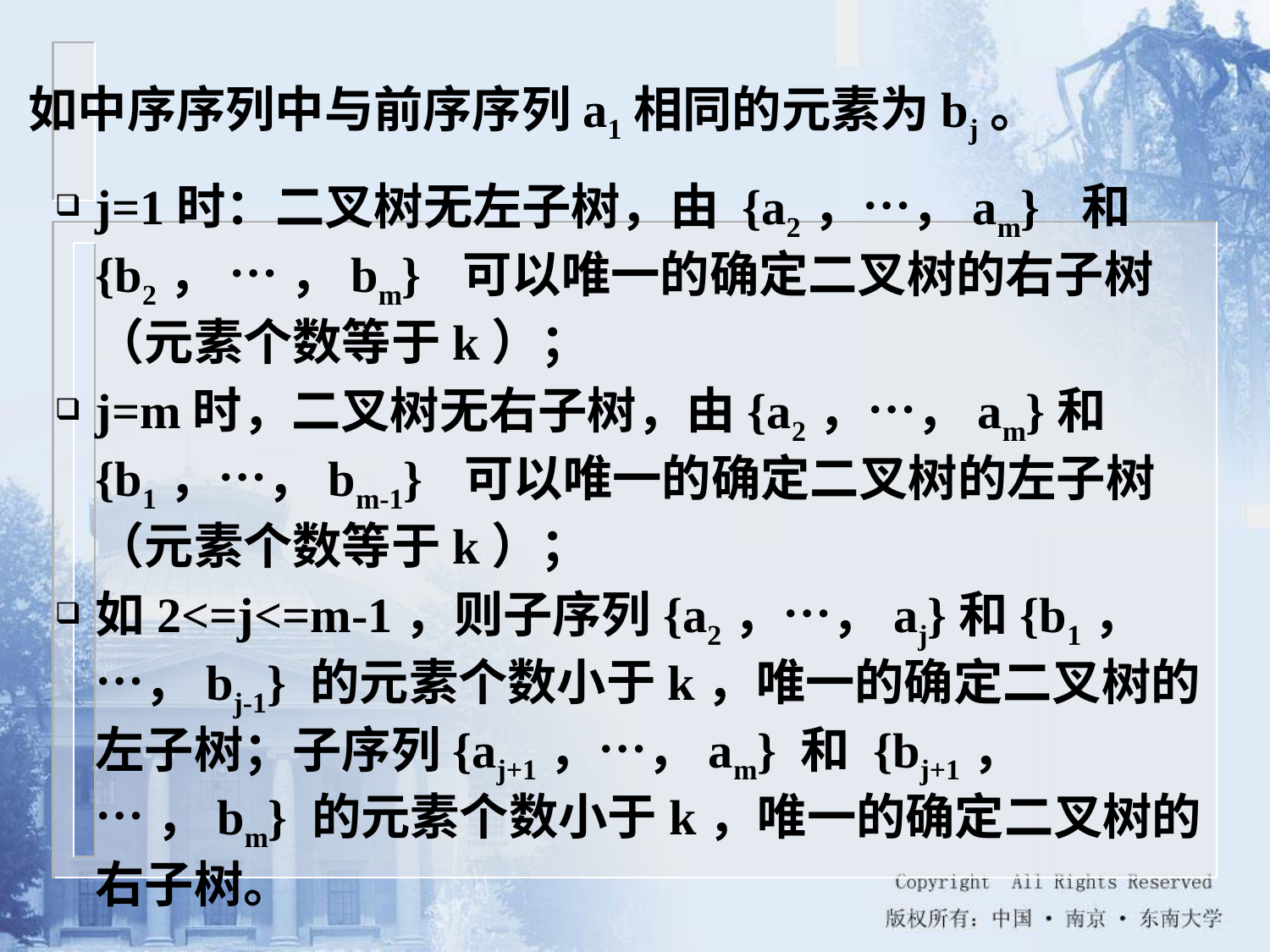

如中序序列中与前序序列a1相同的元素为bj。
j=1时：二叉树无左子树，由 {a2，…，am} 和{b2， … ，bm} 可以唯一的确定二叉树的右子树（元素个数等于k）；
j=m时，二叉树无右子树，由{a2，…，am}和{b1，…，bm-1} 可以唯一的确定二叉树的左子树（元素个数等于k）；
如2<=j<=m-1，则子序列{a2，…，aj}和{b1，…，bj-1} 的元素个数小于k，唯一的确定二叉树的左子树；子序列{aj+1，…，am} 和 {bj+1， … ，bm} 的元素个数小于k，唯一的确定二叉树的右子树。